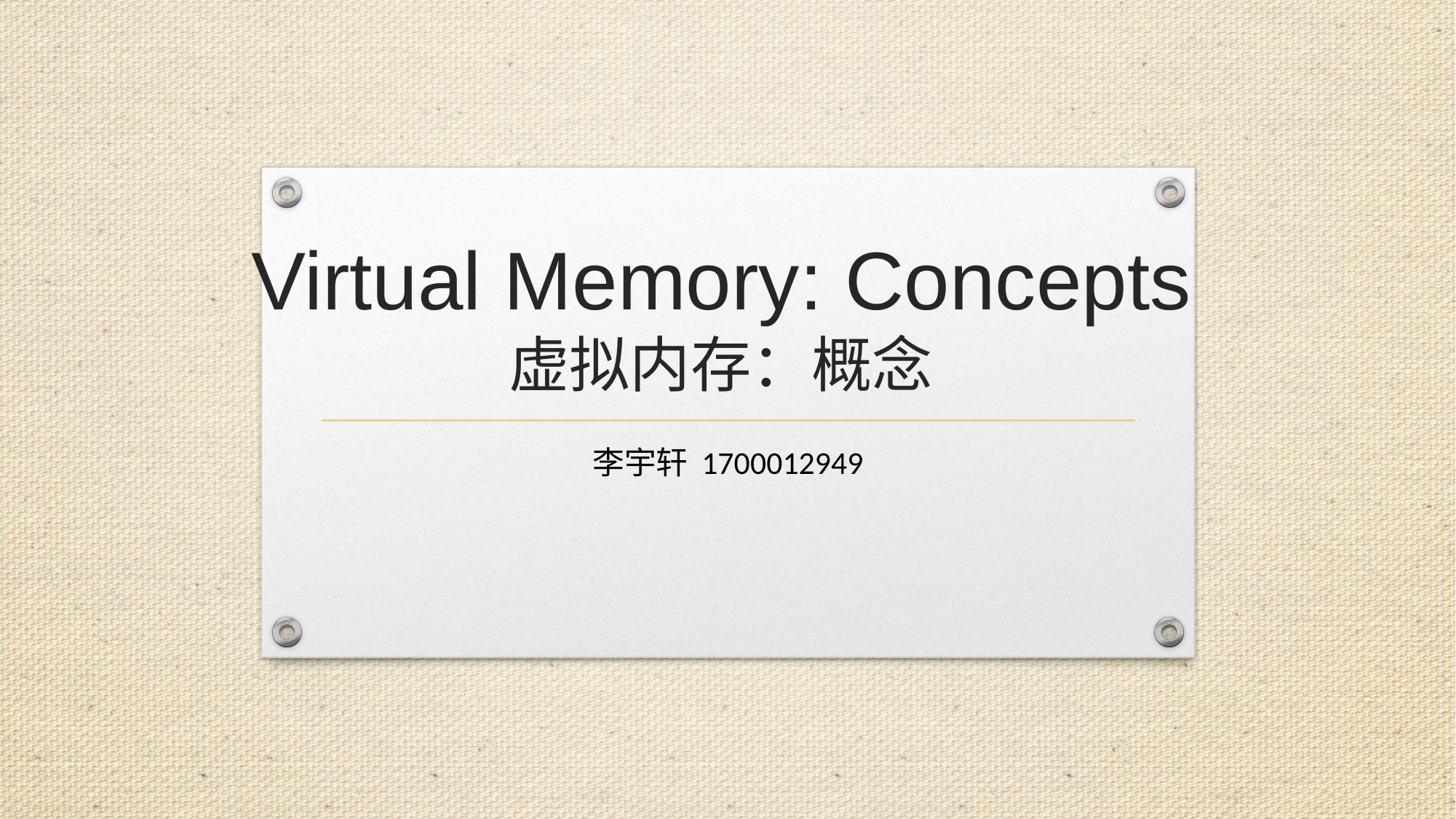

# Virtual Memory: Concepts 虚拟内存：概念
李宇轩	1700012949